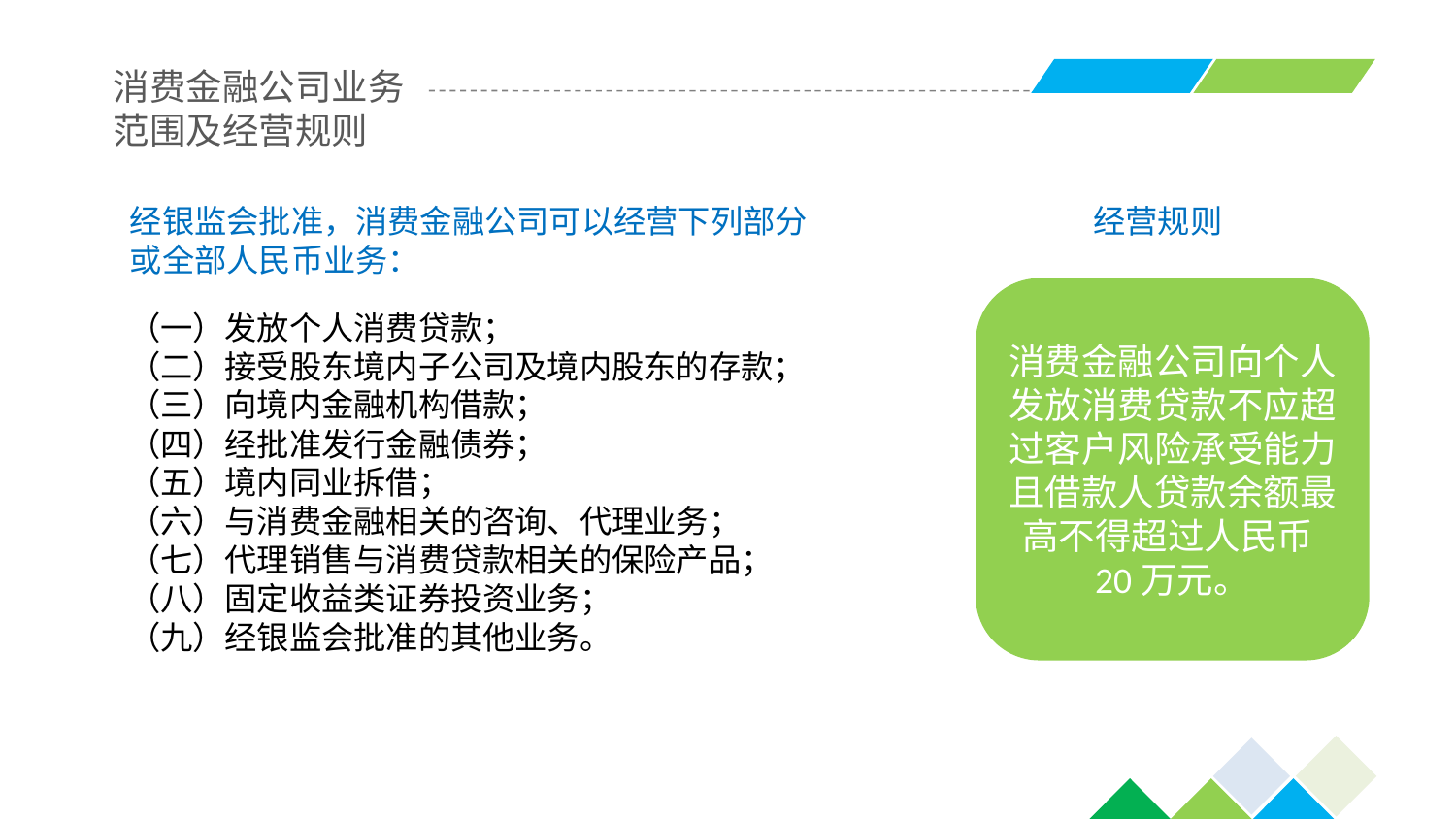

消费金融公司业务
范围及经营规则

经银监会批准，消费金融公司可以经营下列部分
或全部人民币业务：
经营规则
消费金融公司向个人发放消费贷款不应超过客户风险承受能力且借款人贷款余额最高不得超过人民币20万元。
（一）发放个人消费贷款；
（二）接受股东境内子公司及境内股东的存款；
（三）向境内金融机构借款；
（四）经批准发行金融债券；
（五）境内同业拆借；
（六）与消费金融相关的咨询、代理业务；
（七）代理销售与消费贷款相关的保险产品；
（八）固定收益类证券投资业务；
（九）经银监会批准的其他业务。